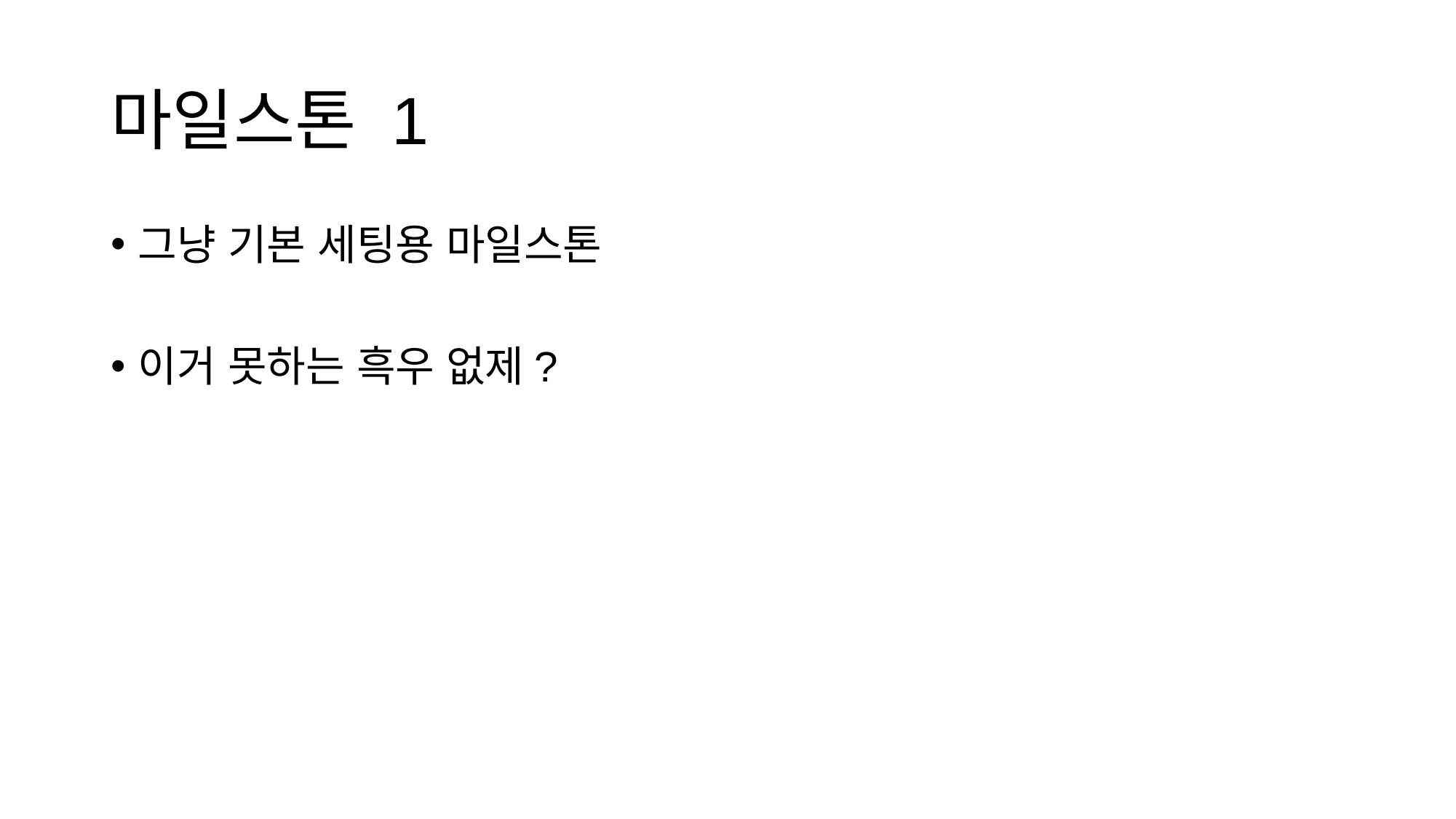

# 마일스톤 1
그냥 기본 세팅용 마일스톤

이거 못하는 흑우 없제?